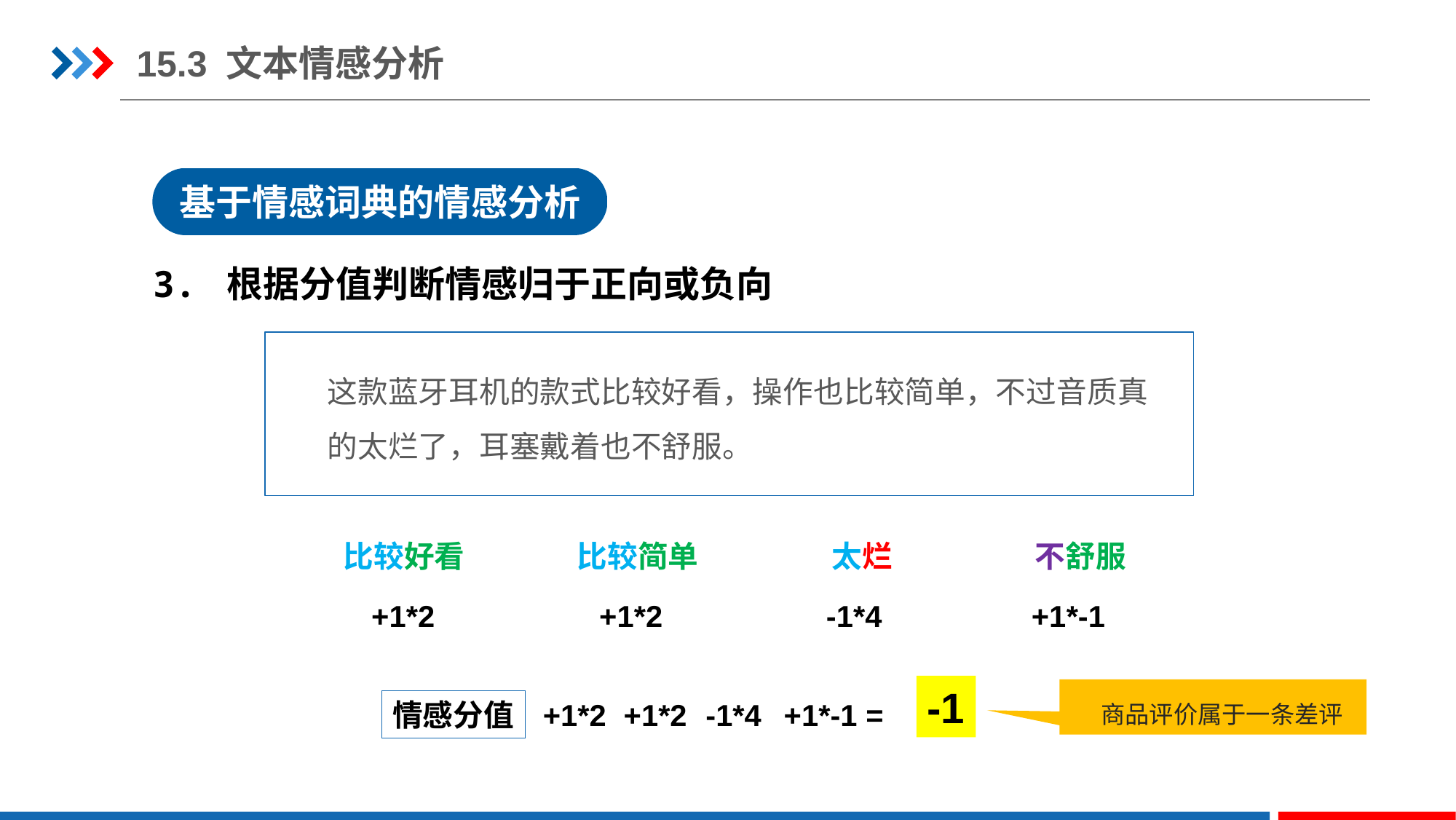

15.3 文本情感分析
基于情感词典的情感分析
3. 根据分值判断情感归于正向或负向

这款蓝牙耳机的款式比较好看，操作也比较简单，不过音质真的太烂了，耳塞戴着也不舒服。
比较好看
比较简单
太烂
不舒服
+1*2
+1*2
-1*4
+1*-1
-1

商品评价属于一条差评
-1*4
+1*-1 =
情感分值
+1*2
+1*2